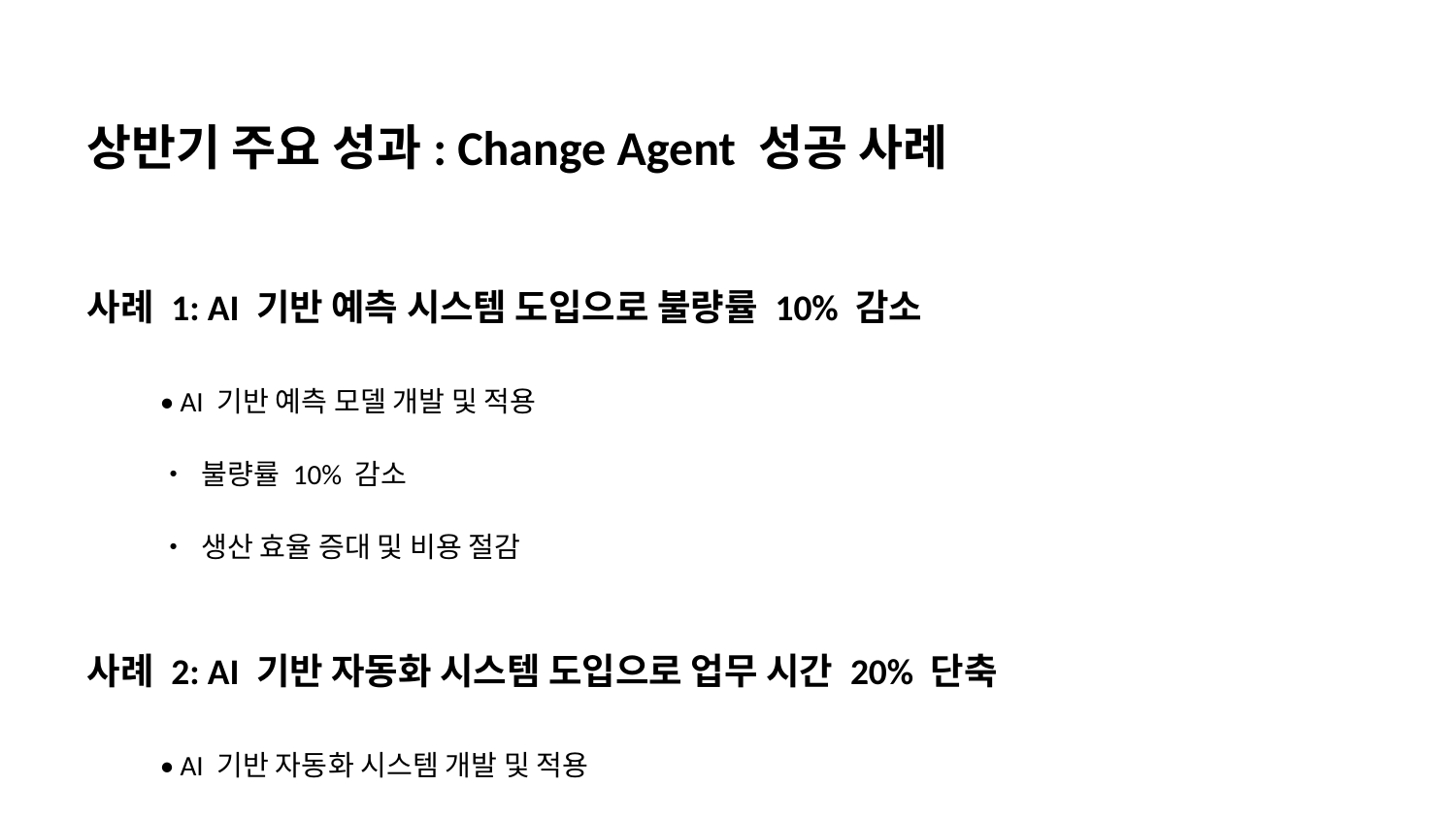

상반기 주요 성과: Change Agent 성공 사례
사례 1: AI 기반 예측 시스템 도입으로 불량률 10% 감소
• AI 기반 예측 모델 개발 및 적용
• 불량률 10% 감소
• 생산 효율 증대 및 비용 절감
사례 2: AI 기반 자동화 시스템 도입으로 업무 시간 20% 단축
• AI 기반 자동화 시스템 개발 및 적용
• 업무 시간 20% 단축
• 인력 효율 증대 및 업무 만족도 향상